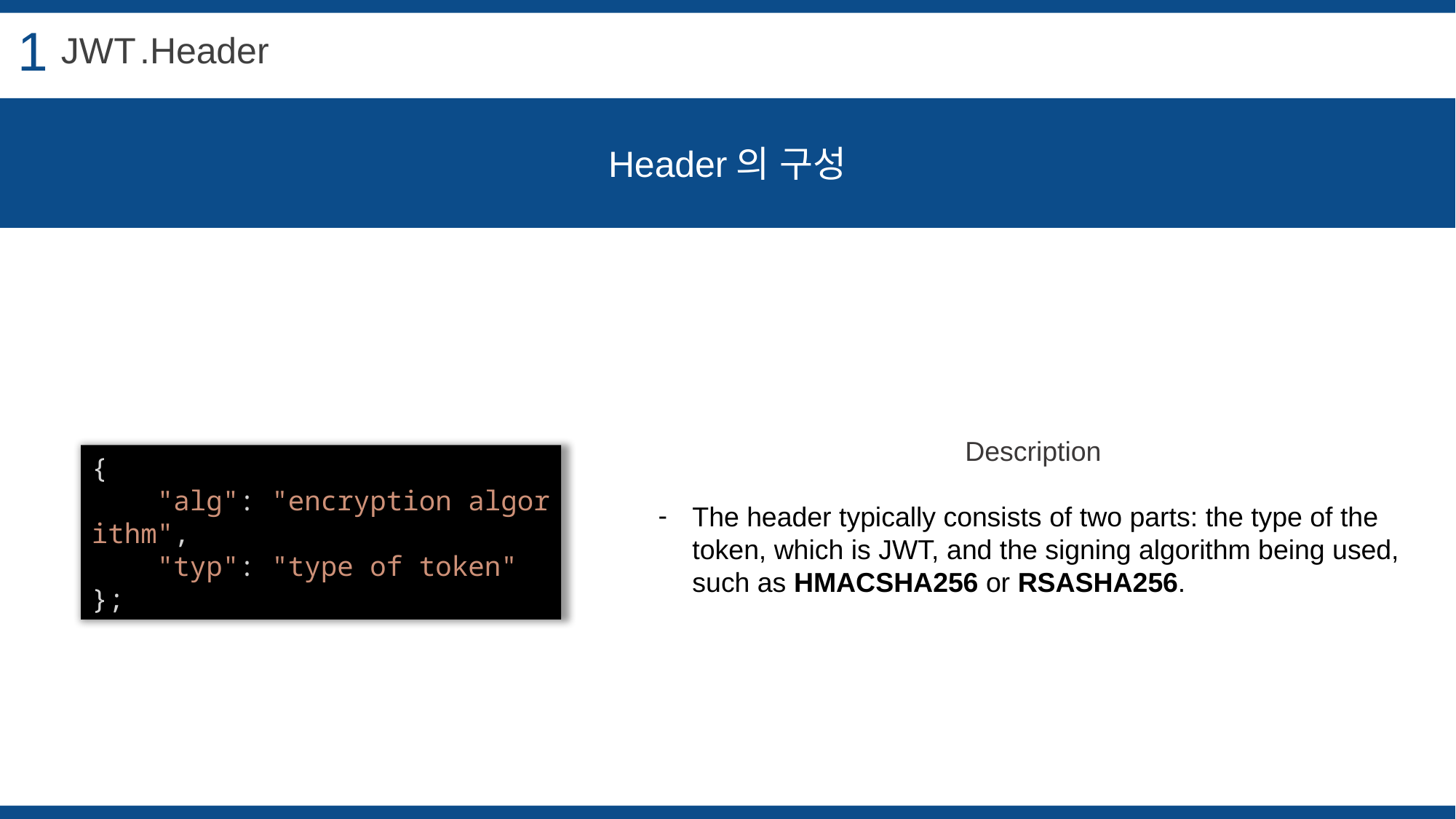

1
JWT
.Header

Header의 구성
Description

The header typically consists of two parts: the type of the token, which is JWT, and the signing algorithm being used, such as HMACSHA256 or RSASHA256.
{
    "alg": "encryption algorithm",
    "typ": "type of token"
};